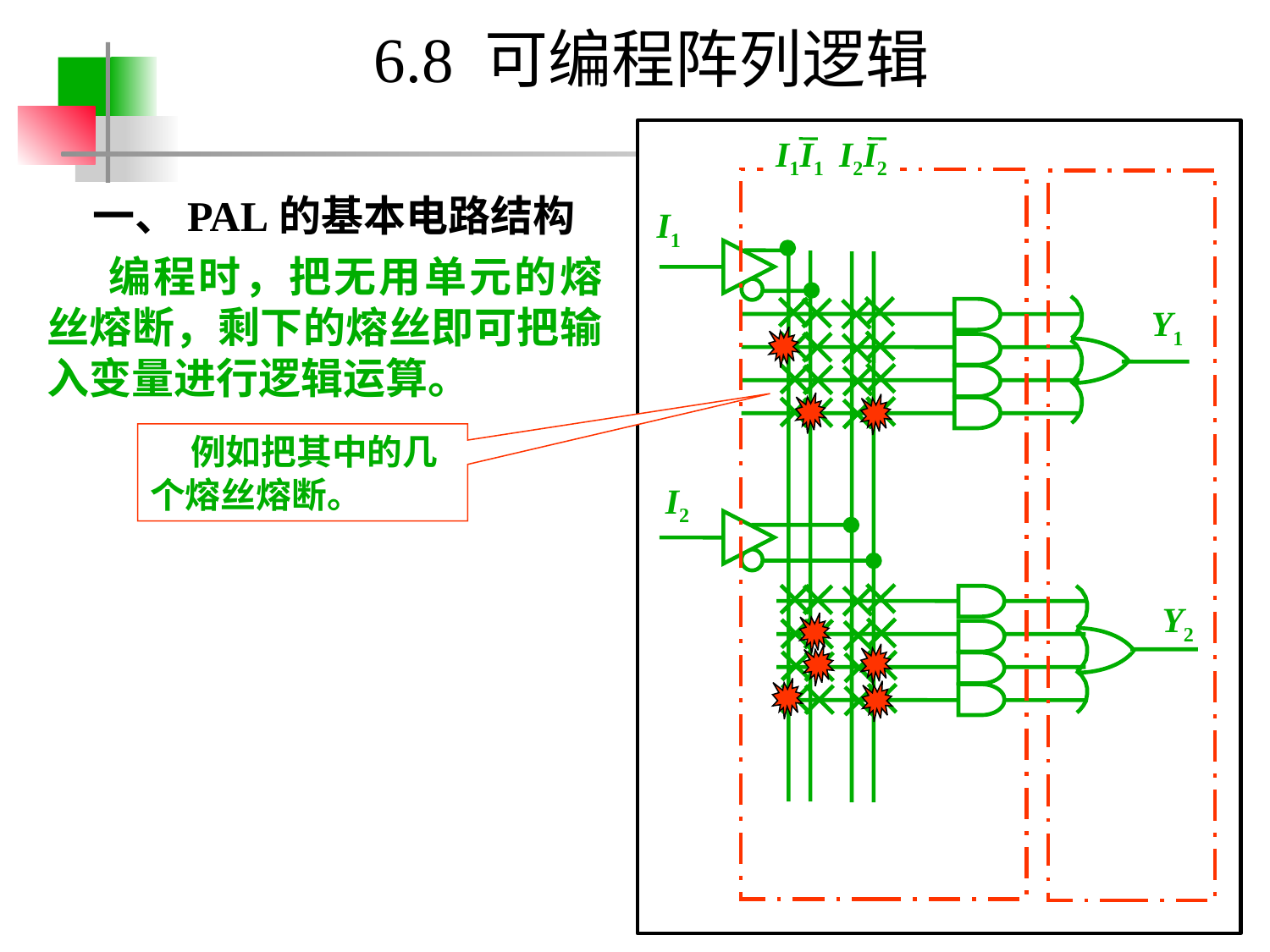

# 6.8 可编程阵列逻辑

I1I1   I2I2

一、PAL的基本电路结构
I1

    编程时，把无用单元的熔丝熔断，剩下的熔丝即可把输入变量进行逻辑运算。

×
×
×
×
×
×
×
×
×
×
×
×
×
×
×
×

Y1

    例如把其中的几个熔丝熔断。
I2

×
×
×
×
×
×
×
×
×
×
×
×
×
×
×
×

Y2